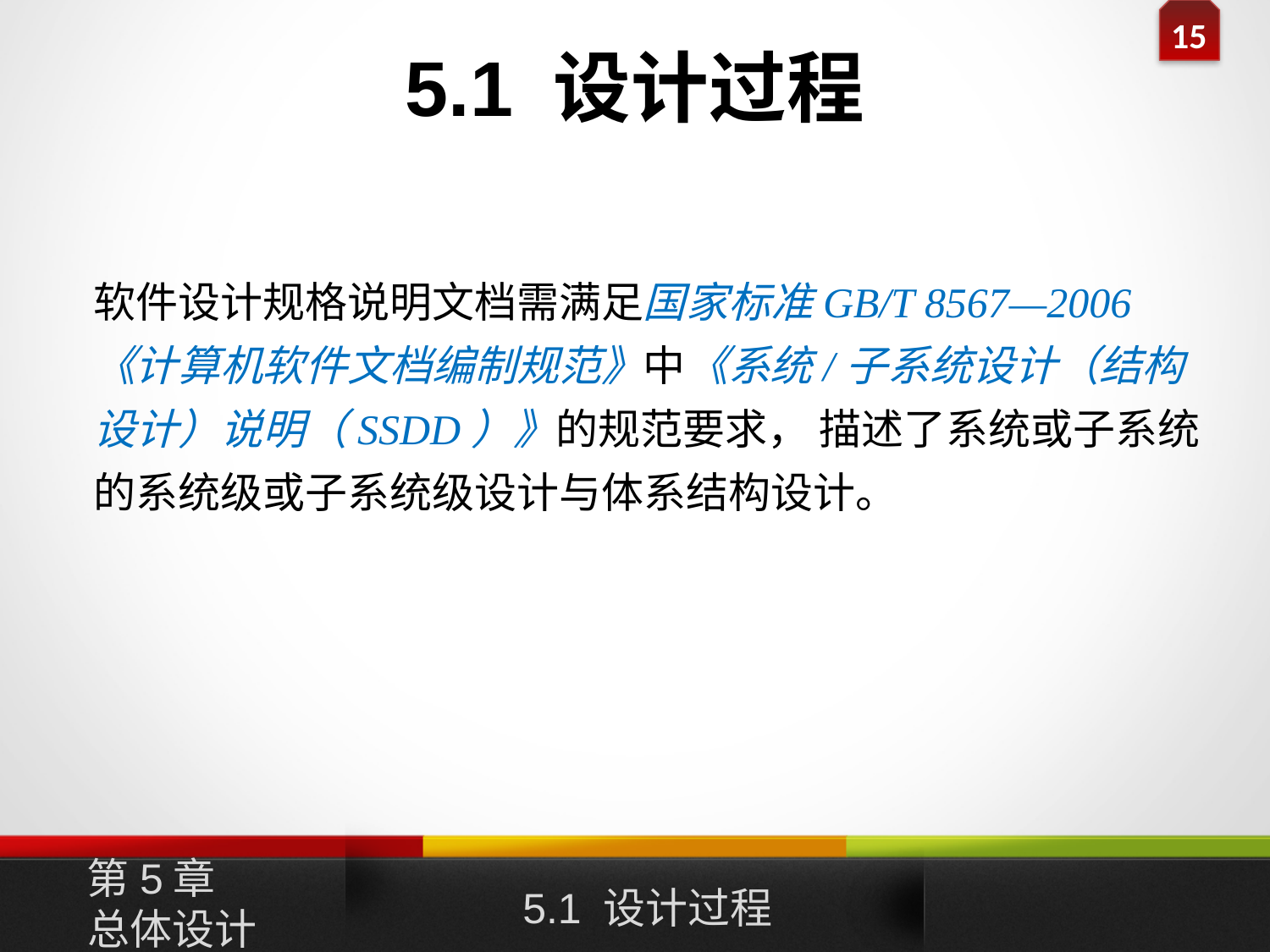

# 5.1 设计过程
软件设计规格说明文档需满足国家标准GB/T 8567—2006《计算机软件文档编制规范》中《系统/子系统设计（结构设计）说明（SSDD）》的规范要求， 描述了系统或子系统的系统级或子系统级设计与体系结构设计。
第5章
总体设计
5.1 设计过程